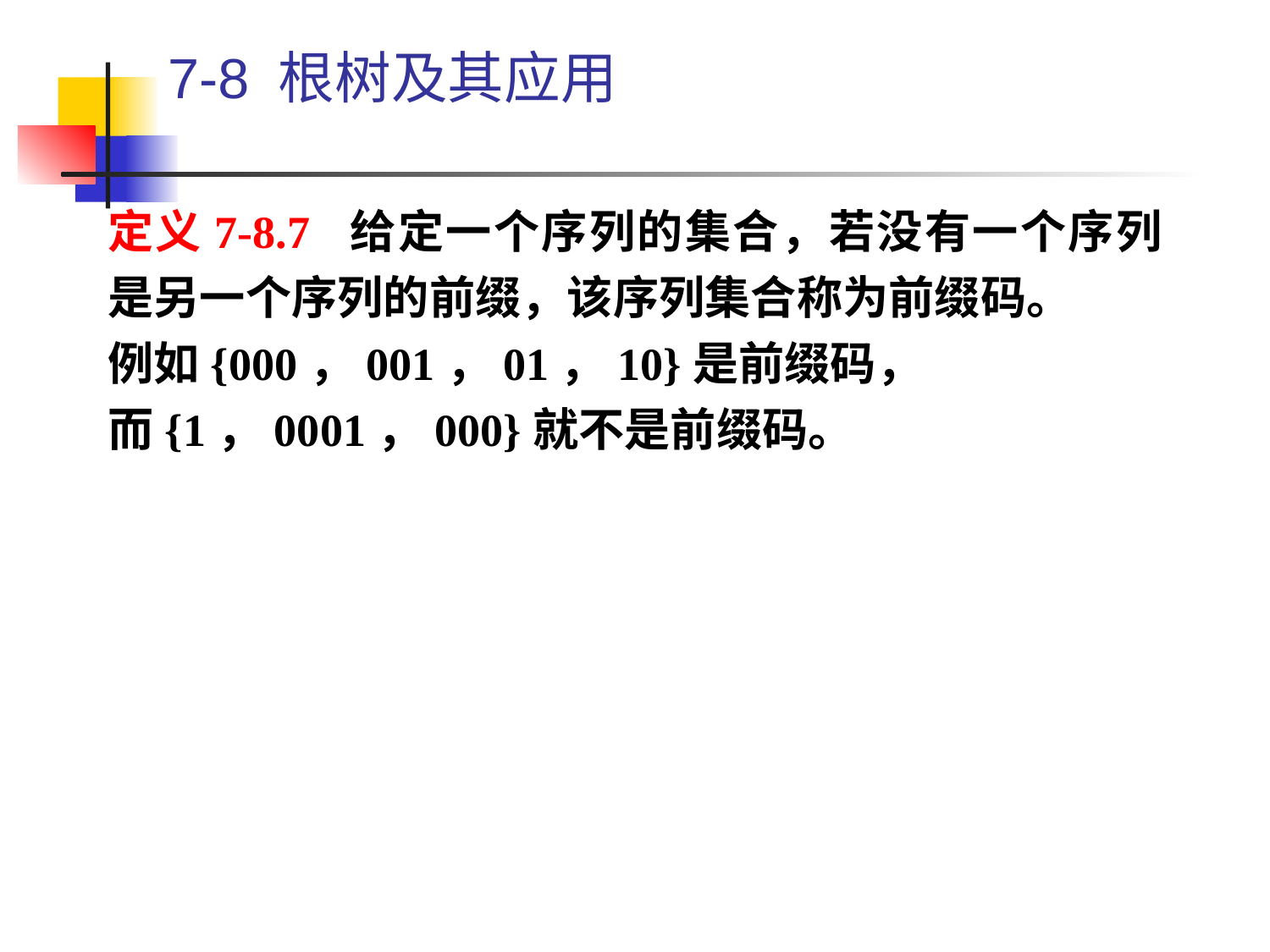

# 7-8 根树及其应用
定义7-8.7  给定一个序列的集合，若没有一个序列是另一个序列的前缀，该序列集合称为前缀码。
例如{000，001，01，10}是前缀码，
而{1，0001，000}就不是前缀码。